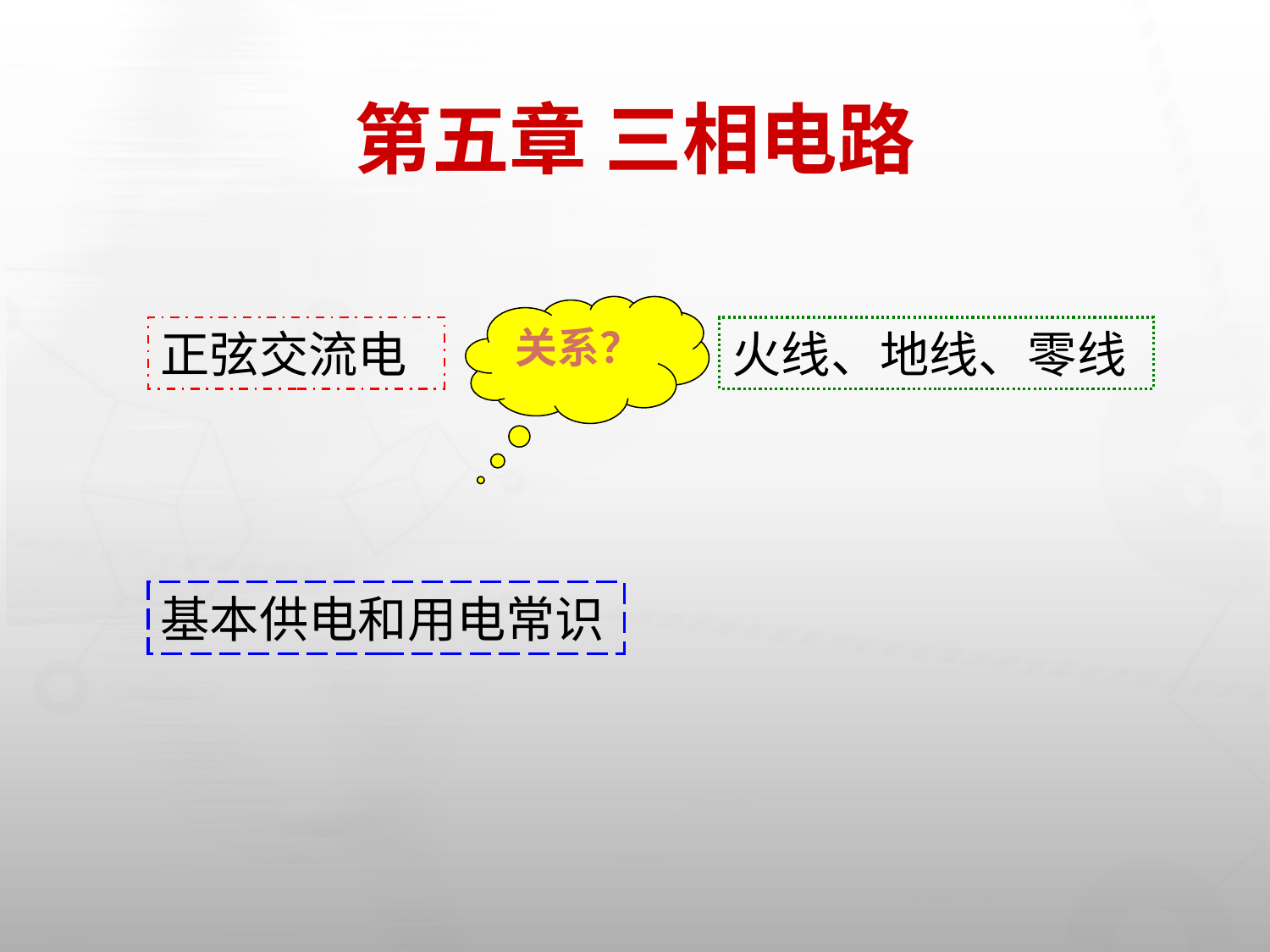

# 第五章 三相电路
关系？
正弦交流电
火线、地线、零线
基本供电和用电常识